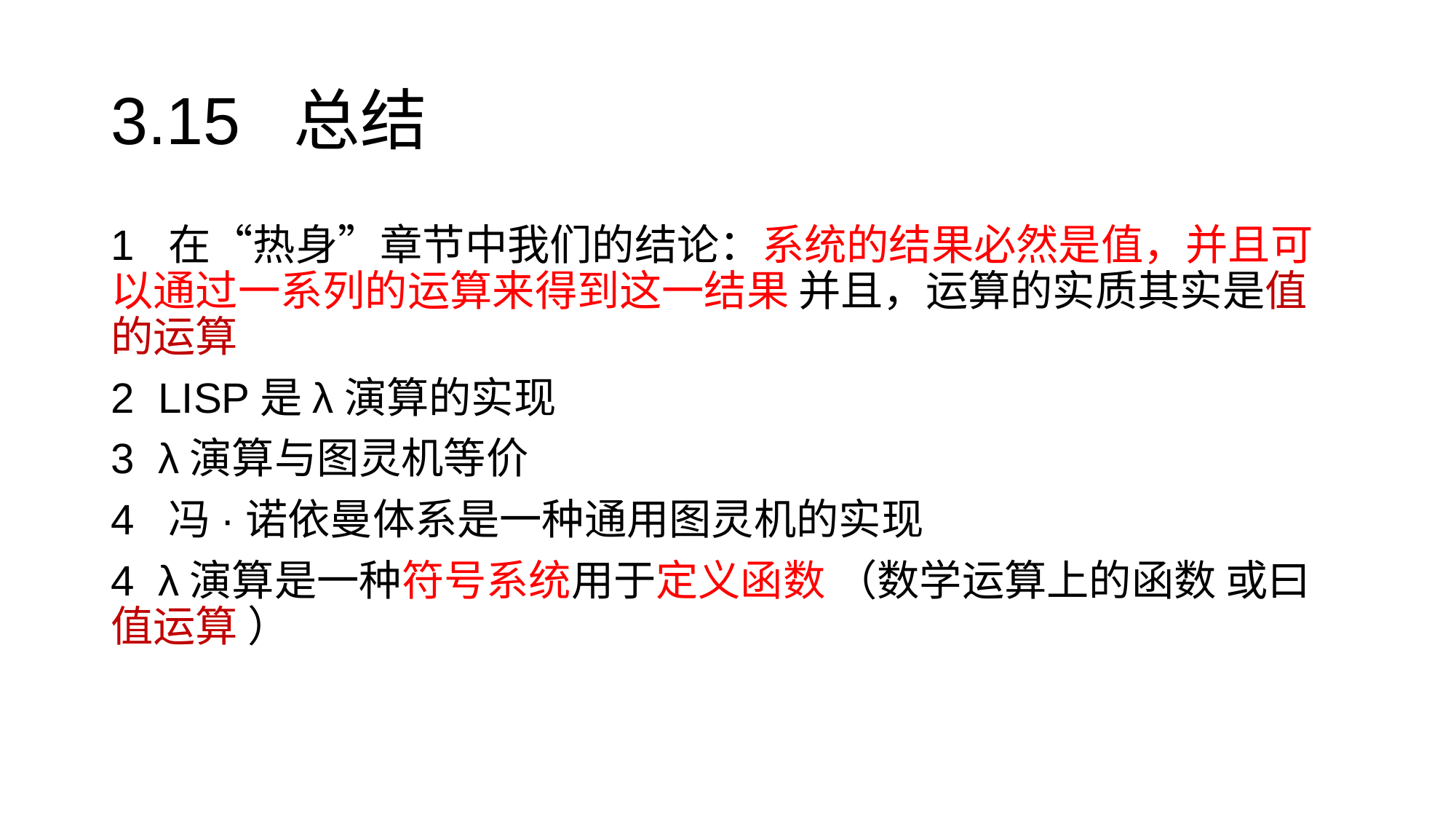

# 3.15  总结
1  在“热身”章节中我们的结论：系统的结果必然是值，并且可以通过一系列的运算来得到这一结果 并且，运算的实质其实是值的运算
2  LISP是λ演算的实现
3  λ演算与图灵机等价
4  冯·诺依曼体系是一种通用图灵机的实现
4  λ演算是一种符号系统用于定义函数 （数学运算上的函数 或曰值运算 ）